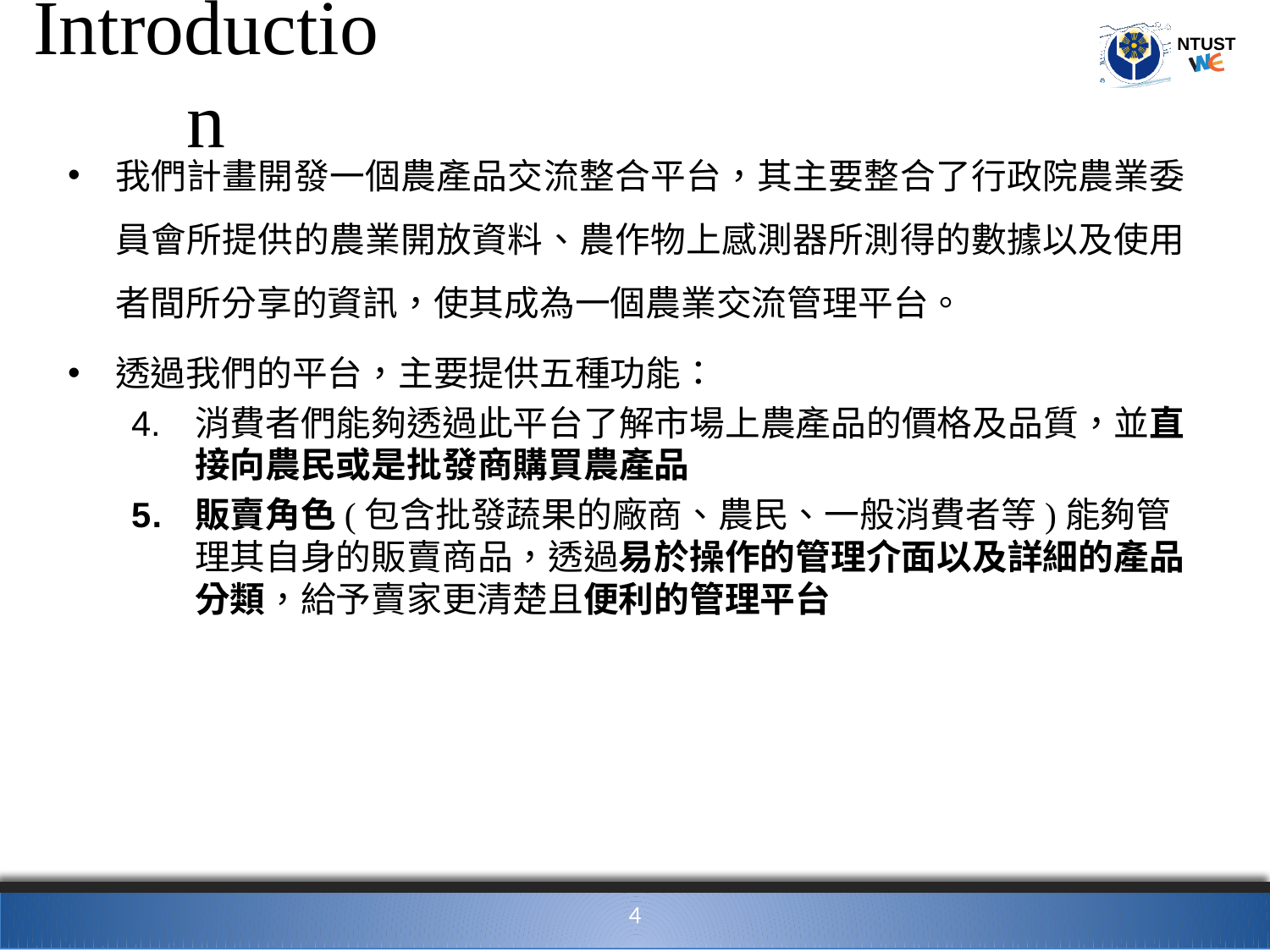

# Introduction
我們計畫開發一個農產品交流整合平台，其主要整合了行政院農業委員會所提供的農業開放資料、農作物上感測器所測得的數據以及使用者間所分享的資訊，使其成為一個農業交流管理平台。
透過我們的平台，主要提供五種功能：
消費者們能夠透過此平台了解市場上農產品的價格及品質，並直接向農民或是批發商購買農產品
販賣角色(包含批發蔬果的廠商、農民、一般消費者等)能夠管理其自身的販賣商品，透過易於操作的管理介面以及詳細的產品分類，給予賣家更清楚且便利的管理平台